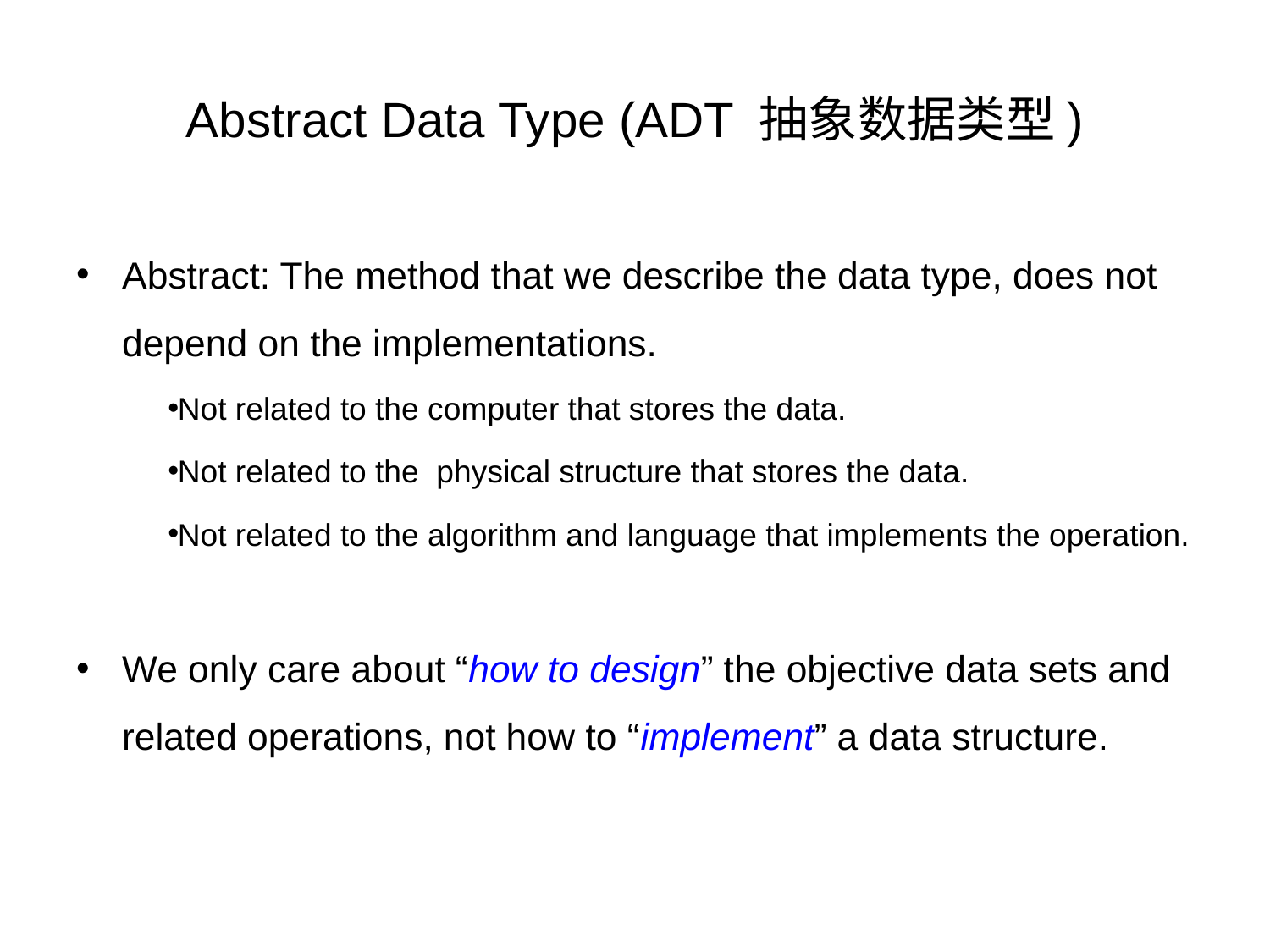

# Abstract Data Type (ADT 抽象数据类型)
Abstract: The method that we describe the data type, does not depend on the implementations.
Not related to the computer that stores the data.
Not related to the  physical structure that stores the data.
Not related to the algorithm and language that implements the operation.

We only care about “how to design” the objective data sets and related operations, not how to “implement” a data structure.